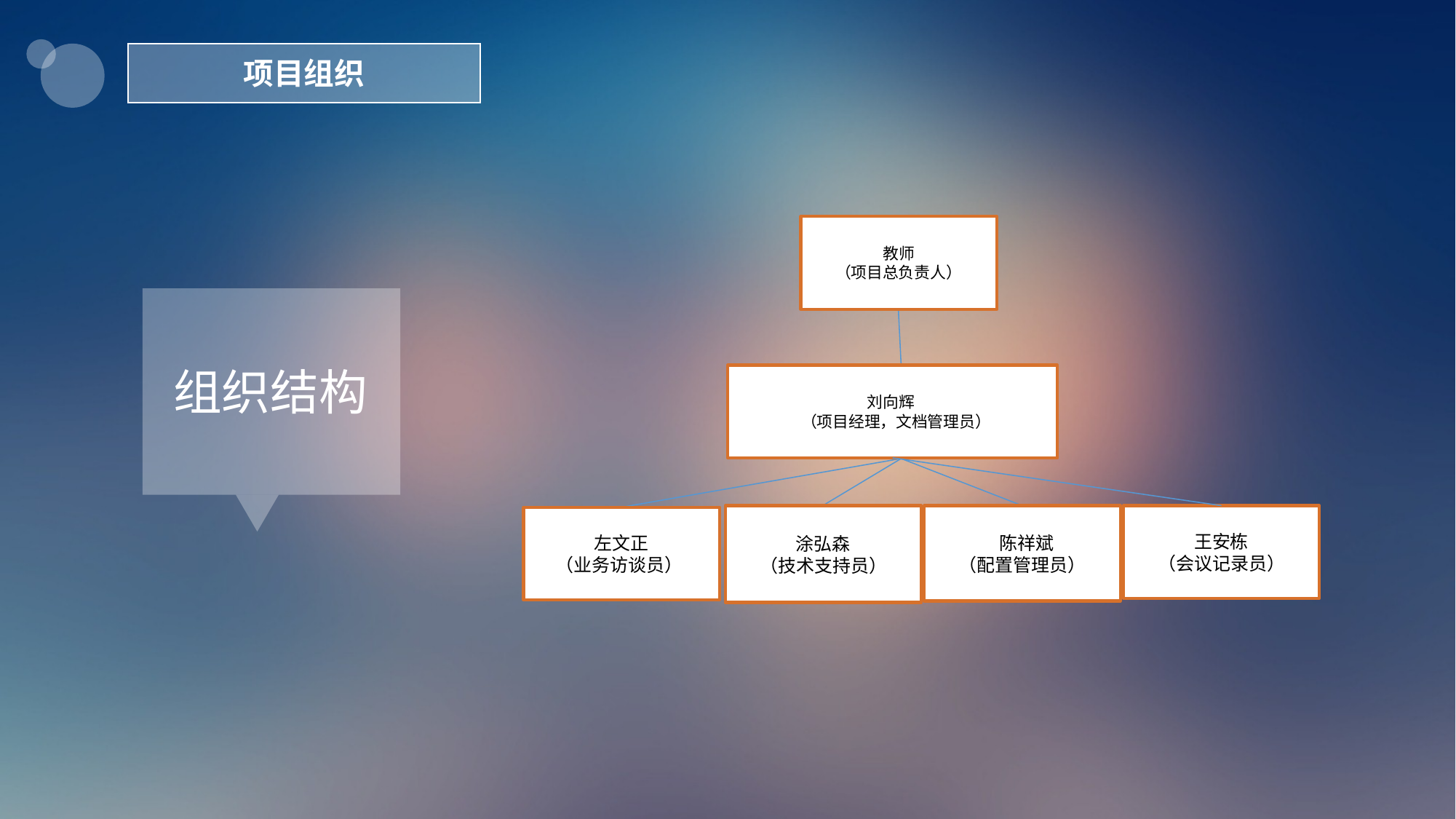

项目组织
教师
（项目总负责人）
刘向辉
 （项目经理，文档管理员）
王安栋
（会议记录员）
左文正
（业务访谈员）
涂弘森
（技术支持员）
 陈祥斌
（配置管理员）

组织结构